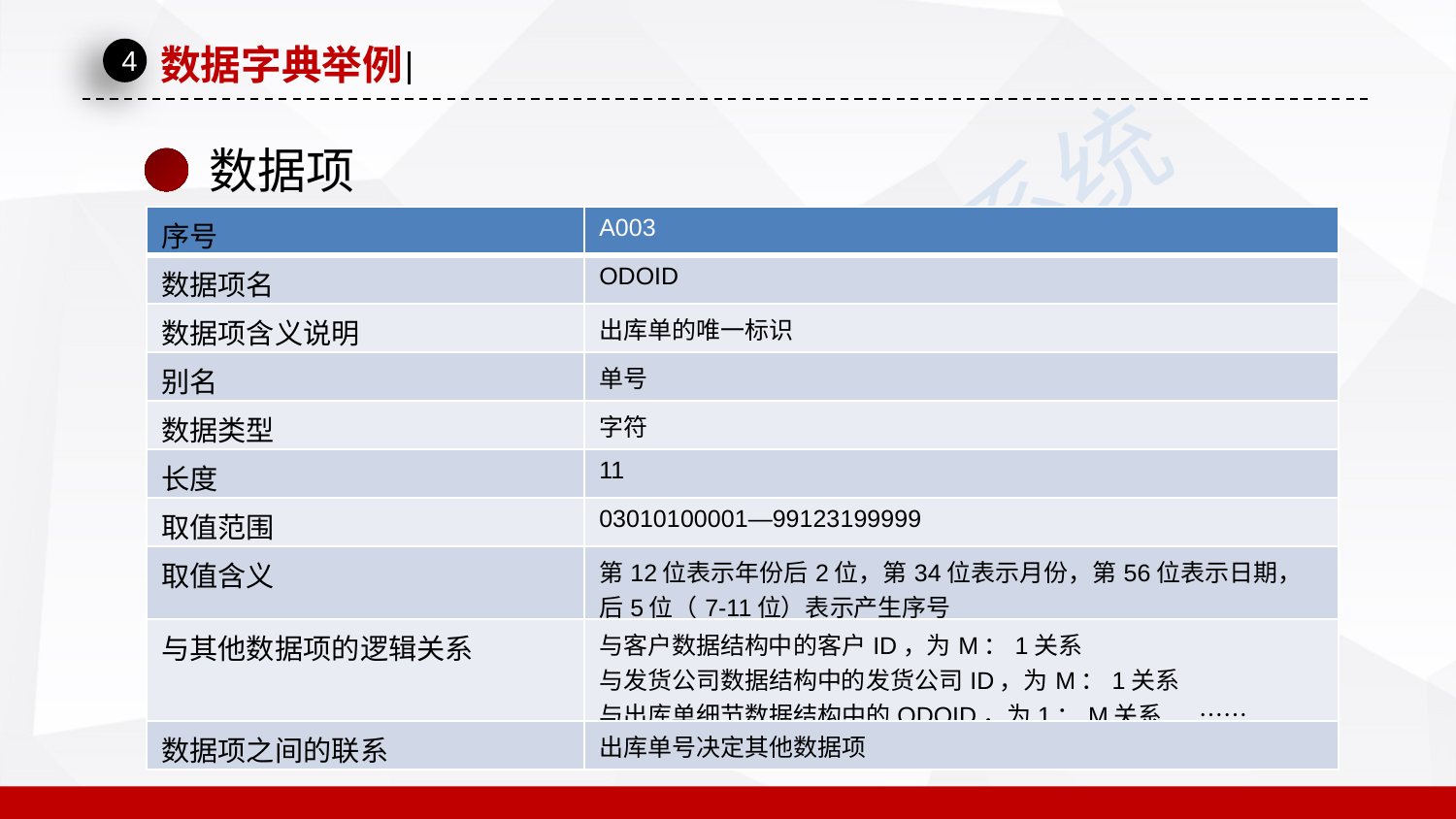

数据字典举例
4

数据项

| 序号 | A003 |
| --- | --- |
| 数据项名 | ODOID |
| 数据项含义说明 | 出库单的唯一标识 |
| 别名 | 单号 |
| 数据类型 | 字符 |
| 长度 | 11 |
| 取值范围 | 03010100001—99123199999 |
| 取值含义 | 第12位表示年份后2位，第34位表示月份，第56位表示日期，后5位（7-11位）表示产生序号 |
| 与其他数据项的逻辑关系 | 与客户数据结构中的客户ID，为M：1关系 与发货公司数据结构中的发货公司ID，为M：1关系 与出库单细节数据结构中的ODOID，为1：M关系 …… |
| 数据项之间的联系 | 出库单号决定其他数据项 |